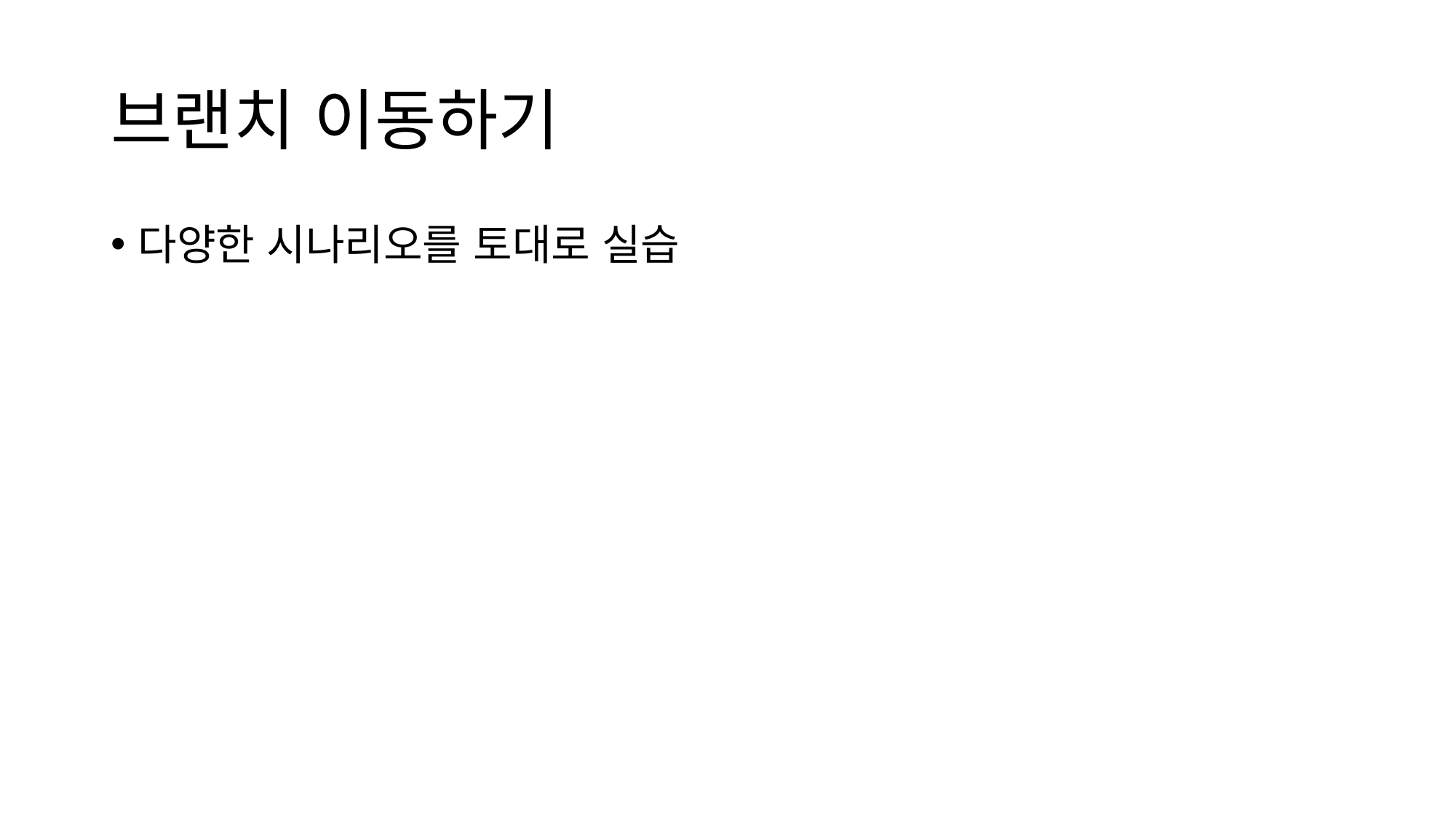

# 브랜치 이동하기
다양한 시나리오를 토대로 실습